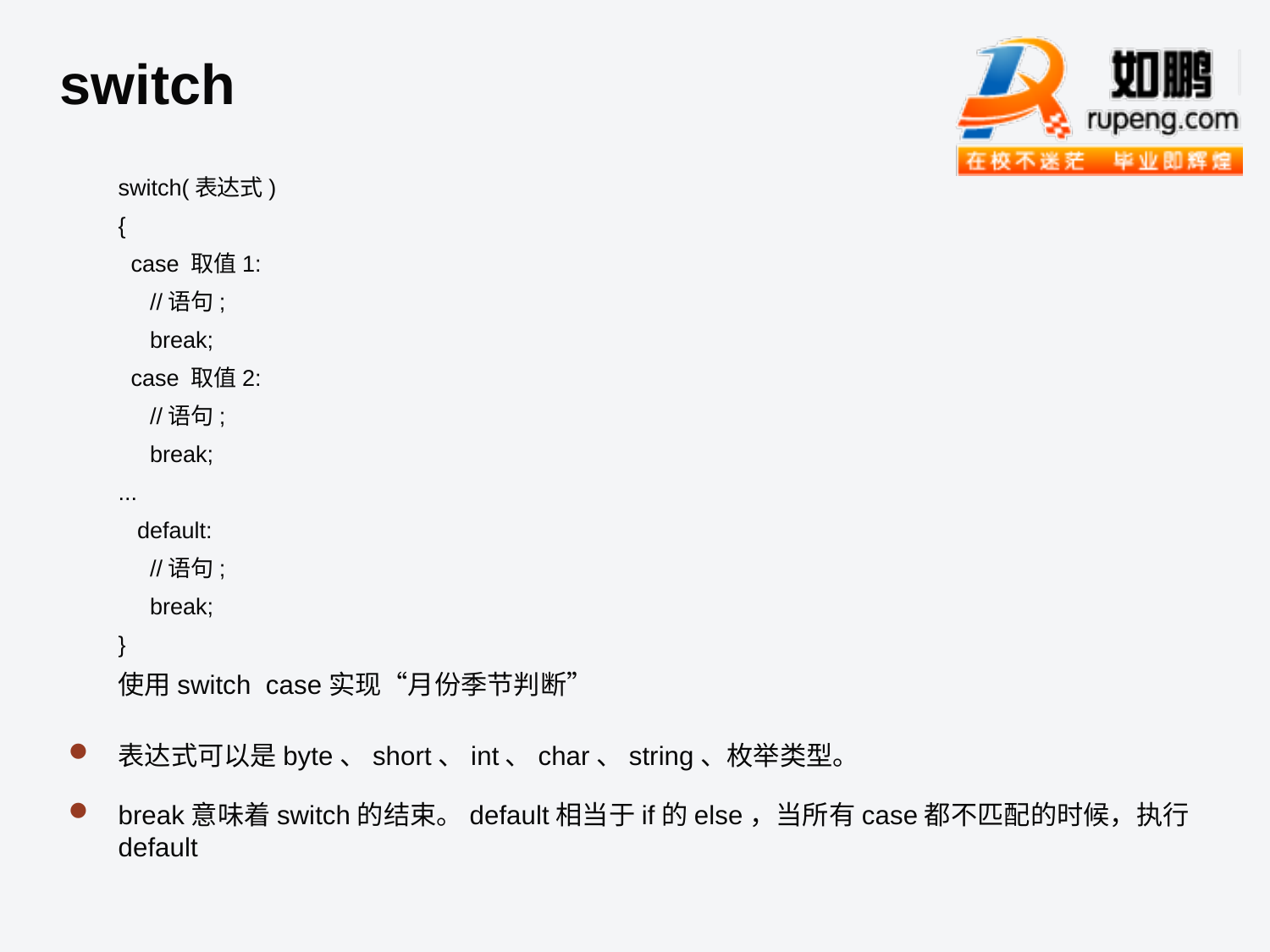

# switch
switch(表达式)
{
  case 取值1:
     //语句;
     break;
  case 取值2:
     //语句;
     break;
...
   default:
     //语句;
     break;
}
使用switch  case实现“月份季节判断”
表达式可以是byte、short、int、char、string、枚举类型。
break意味着switch的结束。default相当于if的else，当所有case都不匹配的时候，执行default